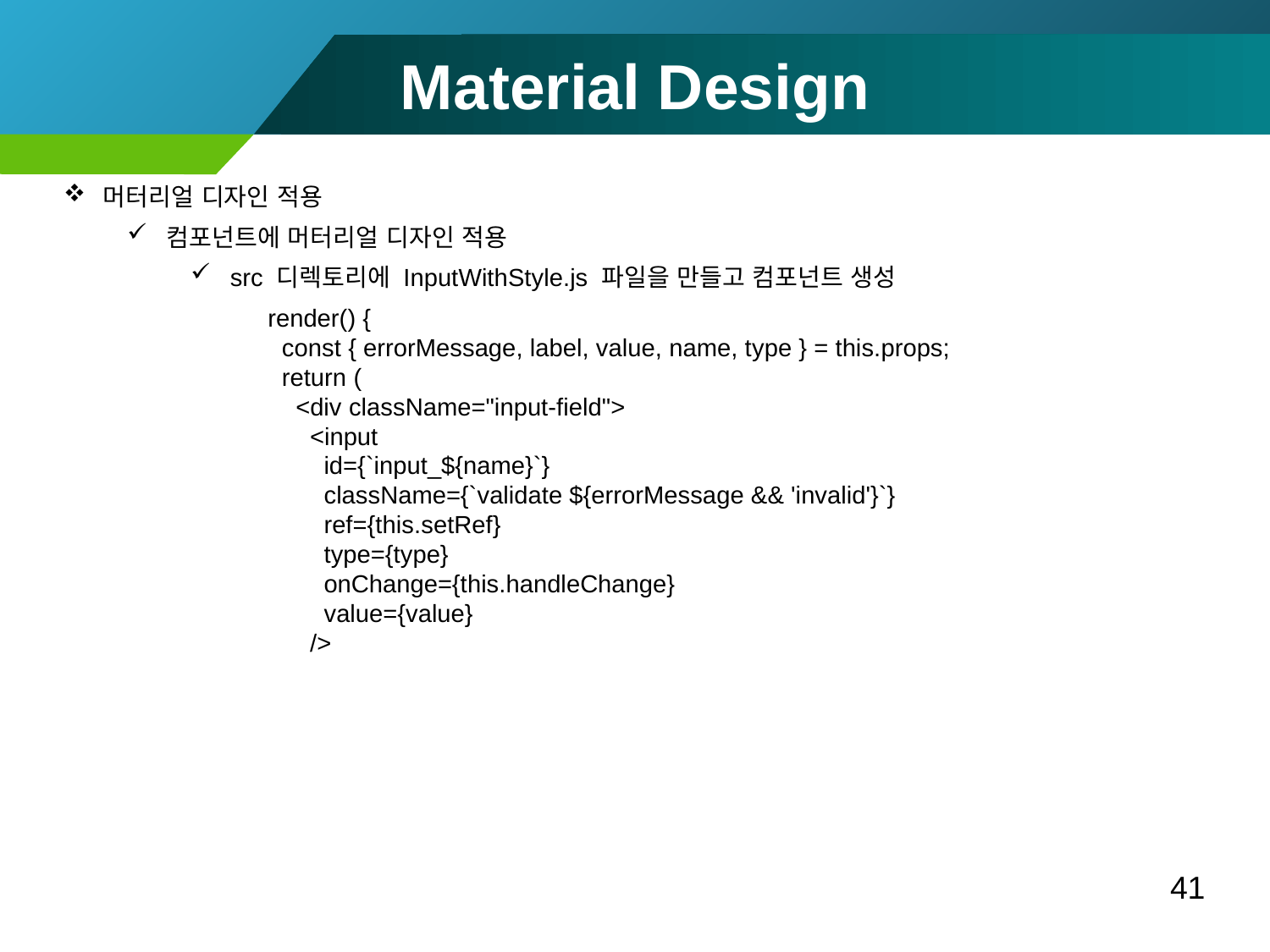

Material Design
머터리얼 디자인 적용
컴포넌트에 머터리얼 디자인 적용
src 디렉토리에 InputWithStyle.js 파일을 만들고 컴포넌트 생성
  render() {
    const { errorMessage, label, value, name, type } = this.props;
    return (
      <div className="input-field">
        <input
          id={`input_${name}`}
          className={`validate ${errorMessage && 'invalid'}`}
          ref={this.setRef}
          type={type}
          onChange={this.handleChange}
          value={value}
        />

41